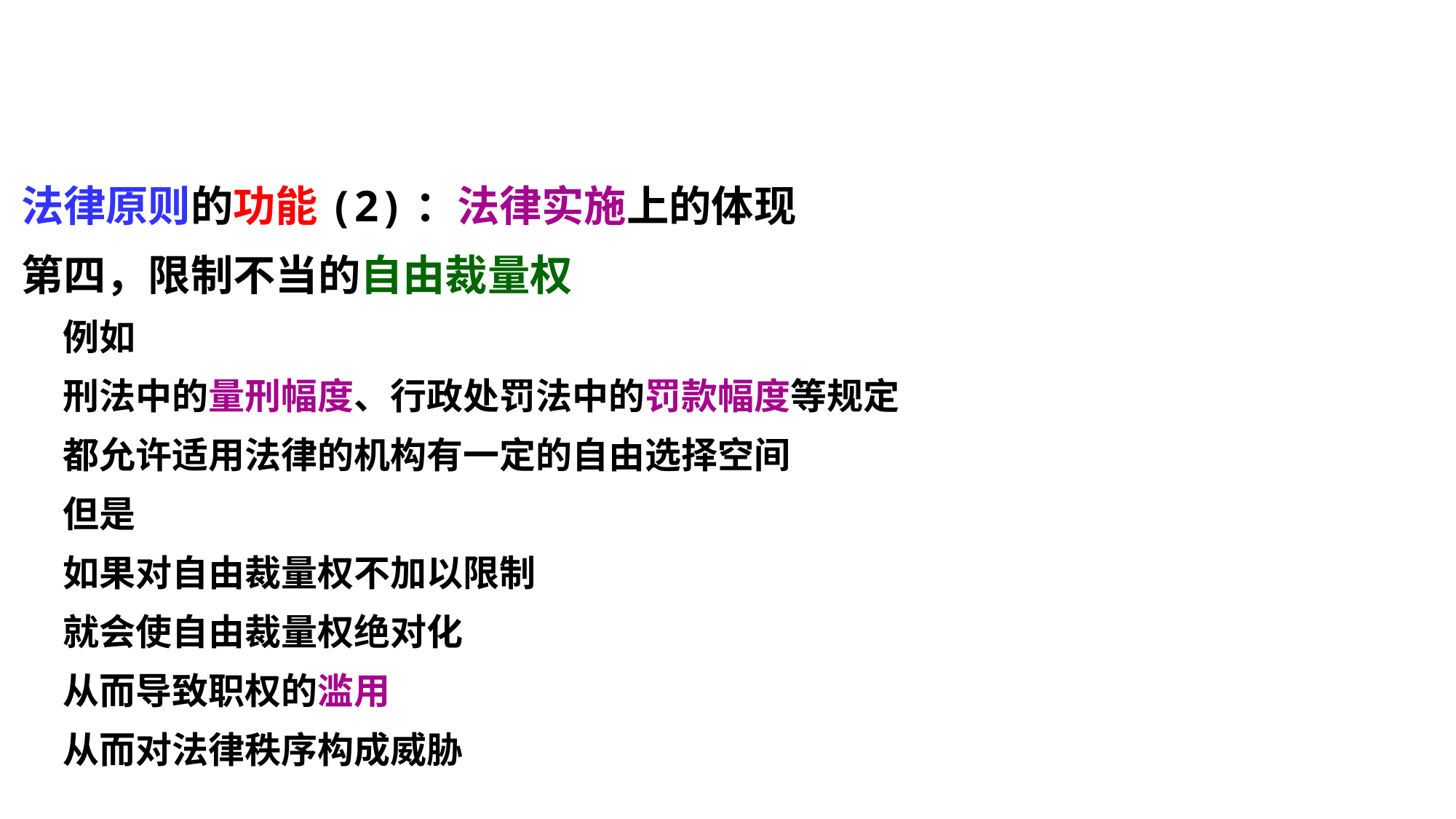

法律原则的功能(2)：法律实施上的体现
第四，限制不当的自由裁量权
    例如
    刑法中的量刑幅度、行政处罚法中的罚款幅度等规定
    都允许适用法律的机构有一定的自由选择空间
    但是
    如果对自由裁量权不加以限制
    就会使自由裁量权绝对化
    从而导致职权的滥用
    从而对法律秩序构成威胁